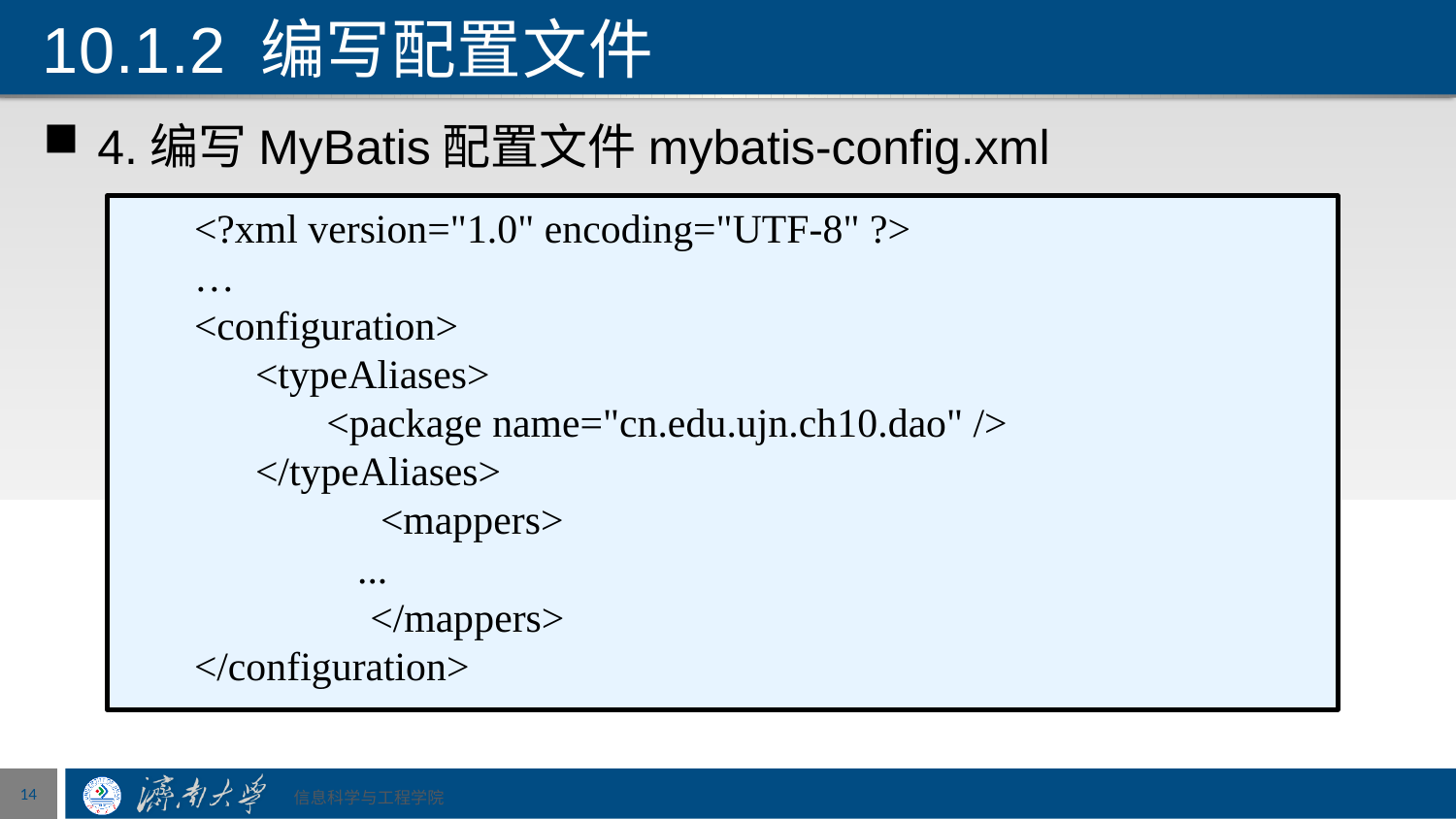

# 10.1.2 编写配置文件
 4.编写MyBatis配置文件mybatis-config.xml
<?xml version="1.0" encoding="UTF-8" ?>
…
<configuration>
      <typeAliases>
             <package name="cn.edu.ujn.ch10.dao" />
      </typeAliases>
	    <mappers>
                ...
	   </mappers>
</configuration>